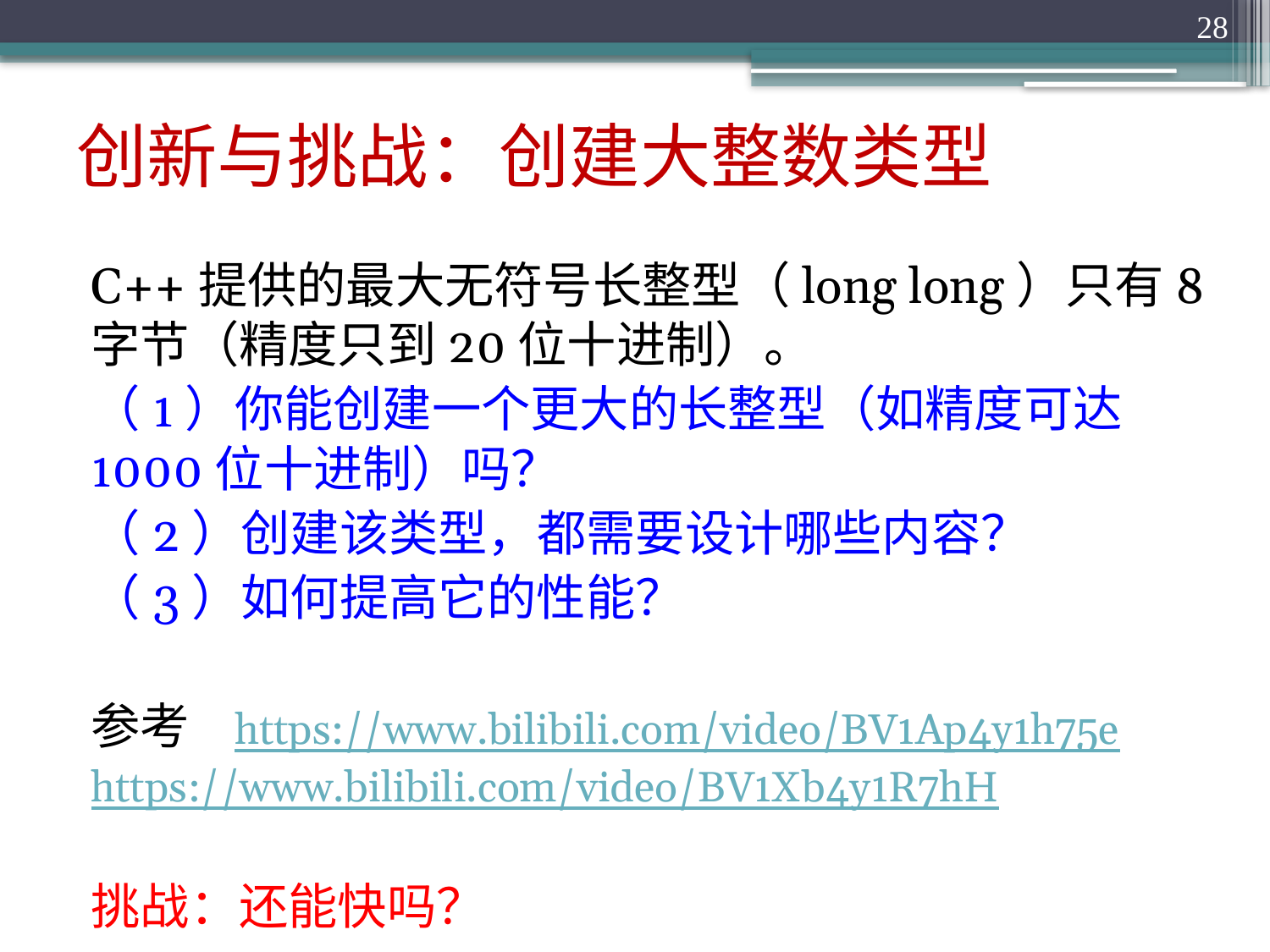

28
# 创新与挑战：创建大整数类型
C++提供的最大无符号长整型（long long）只有8字节（精度只到20位十进制）。
（1）你能创建一个更大的长整型（如精度可达1000位十进制）吗？
（2）创建该类型，都需要设计哪些内容？
（3）如何提高它的性能？

参考   https://www.bilibili.com/video/BV1Ap4y1h75e
https://www.bilibili.com/video/BV1Xb4y1R7hH

挑战：还能快吗？